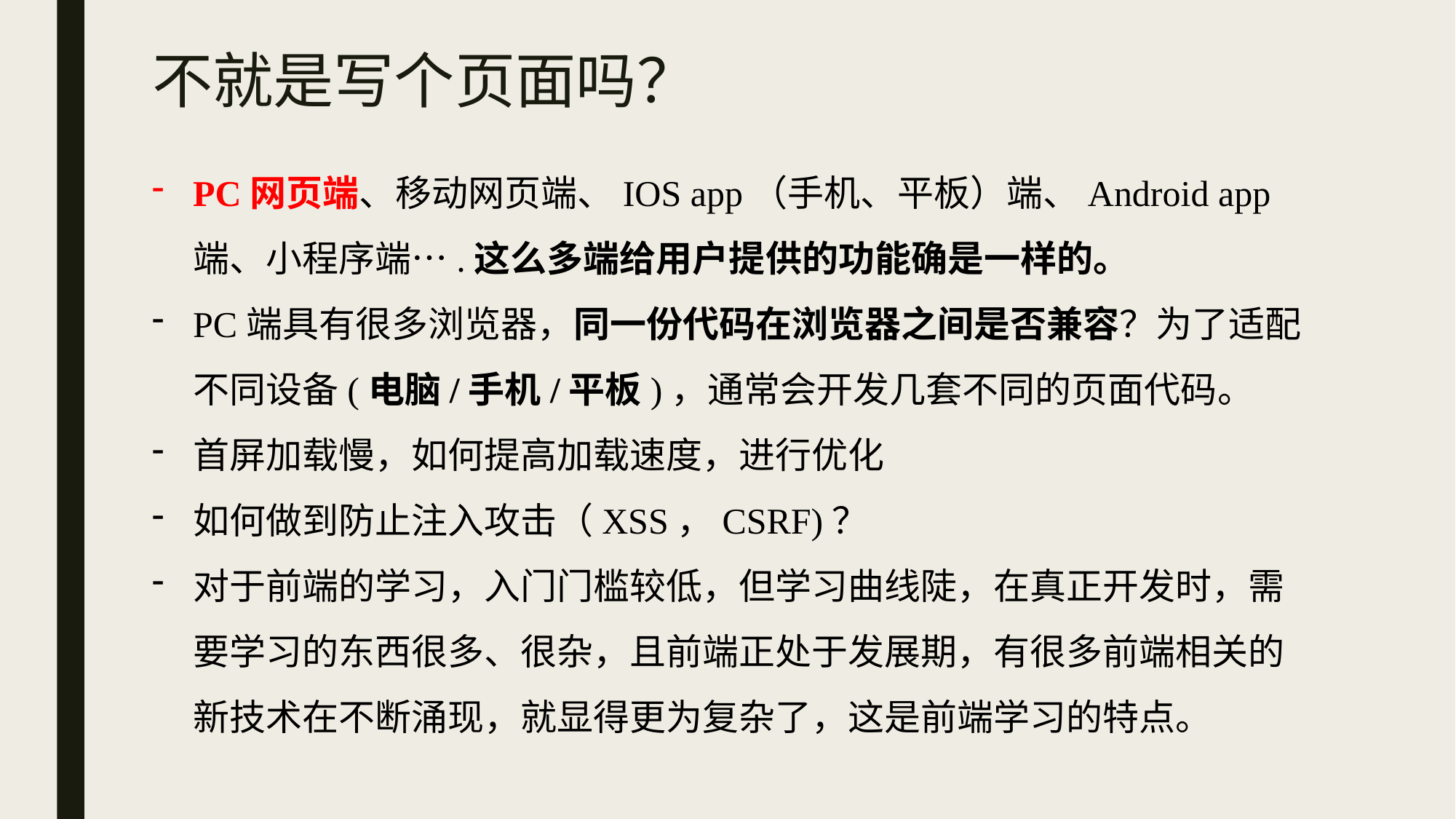

不就是写个页面吗？
PC网页端、移动网页端、IOS app（手机、平板）端、Android app端、小程序端….这么多端给用户提供的功能确是一样的。
PC端具有很多浏览器，同一份代码在浏览器之间是否兼容？为了适配不同设备(电脑/手机/平板)，通常会开发几套不同的页面代码。
首屏加载慢，如何提高加载速度，进行优化
如何做到防止注入攻击（XSS，CSRF)？
对于前端的学习，入门门槛较低，但学习曲线陡，在真正开发时，需要学习的东西很多、很杂，且前端正处于发展期，有很多前端相关的新技术在不断涌现，就显得更为复杂了，这是前端学习的特点。